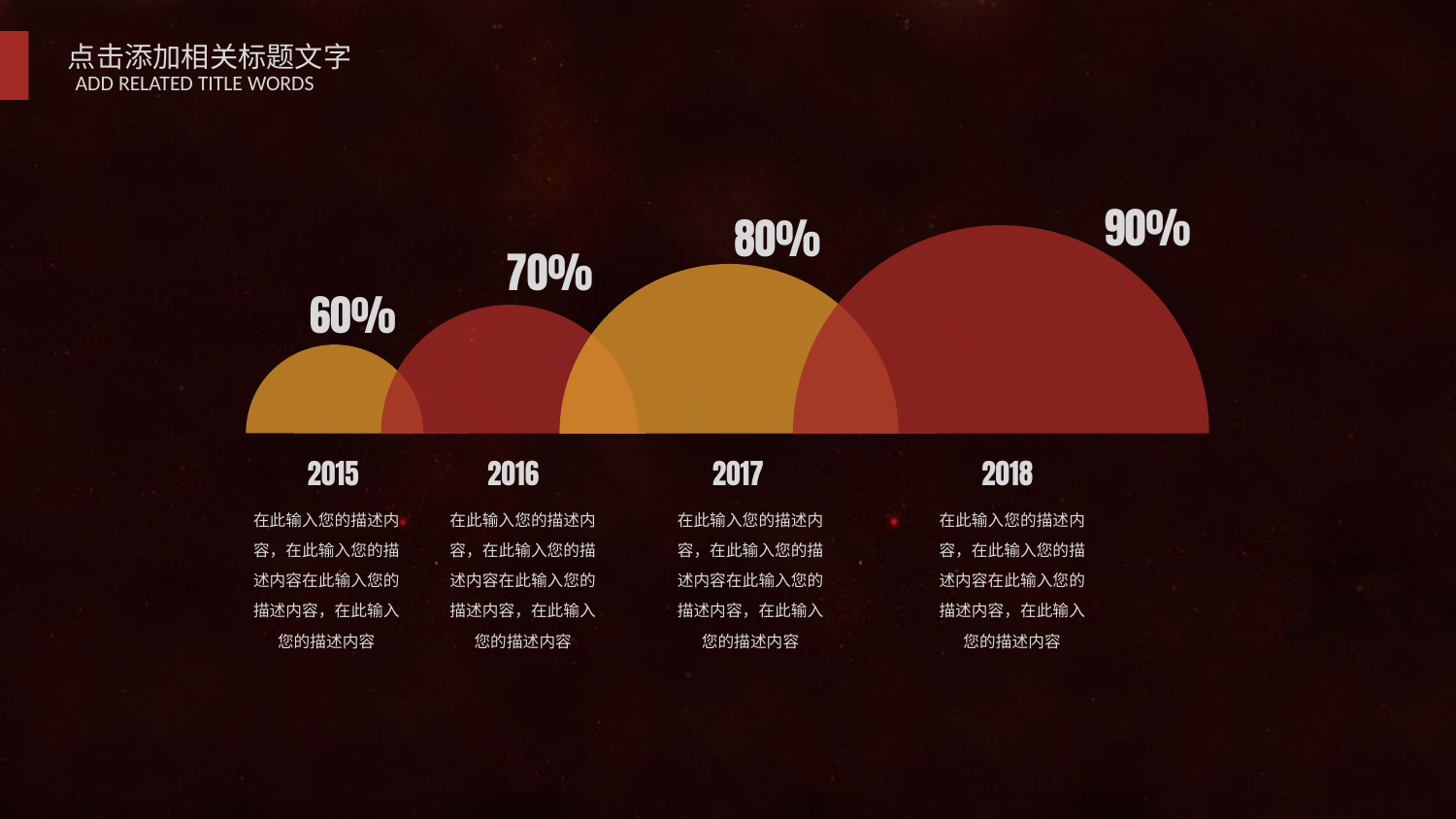

90%
80%

70%

60%

2015
2016
2017
2018
在此输入您的描述内容，在此输入您的描述内容在此输入您的描述内容，在此输入您的描述内容
在此输入您的描述内容，在此输入您的描述内容在此输入您的描述内容，在此输入您的描述内容
在此输入您的描述内容，在此输入您的描述内容在此输入您的描述内容，在此输入您的描述内容
在此输入您的描述内容，在此输入您的描述内容在此输入您的描述内容，在此输入您的描述内容